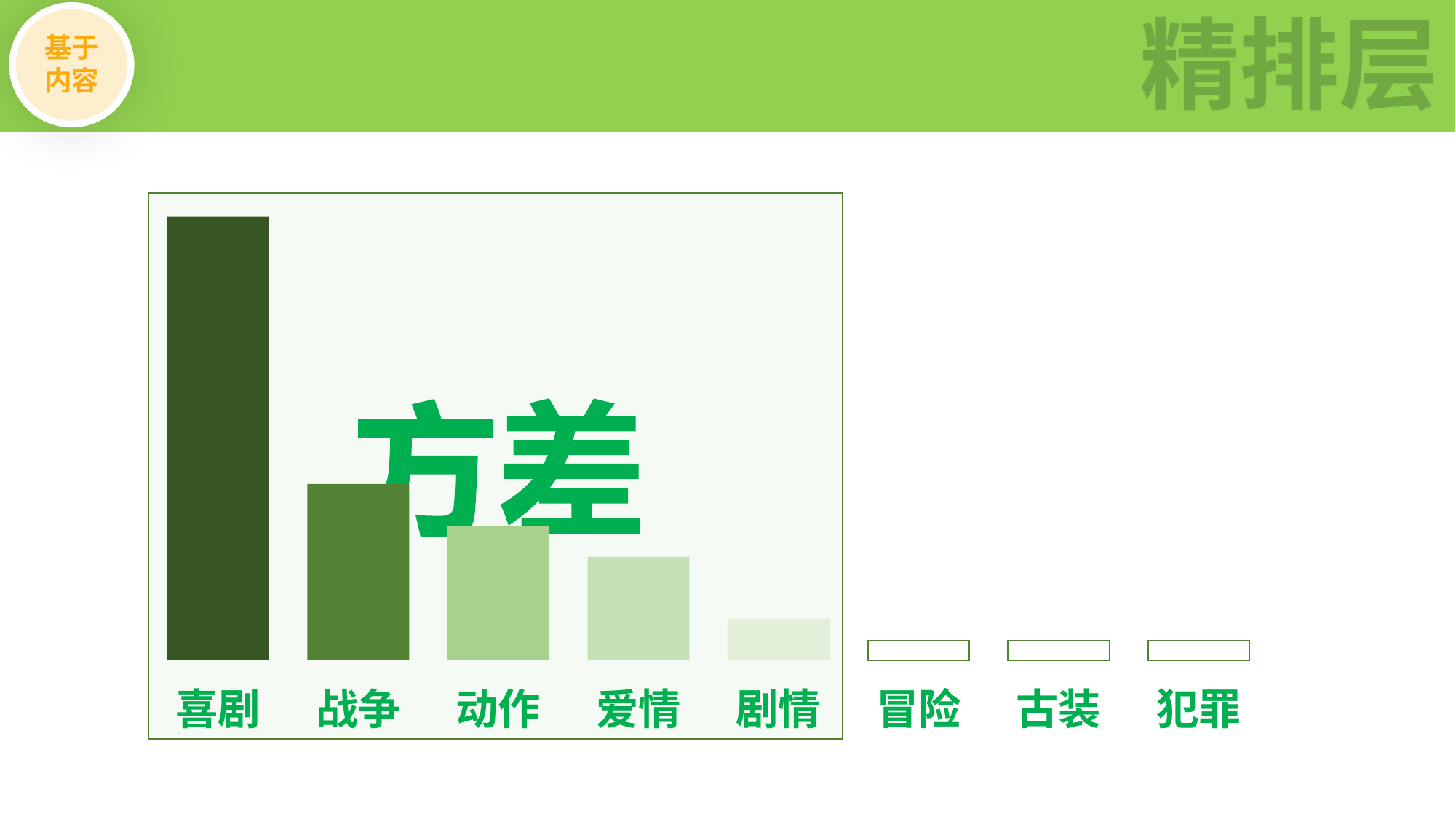

精排层

基于
内容

喜剧
战争
动作
爱情
剧情
冒险
古装
犯罪